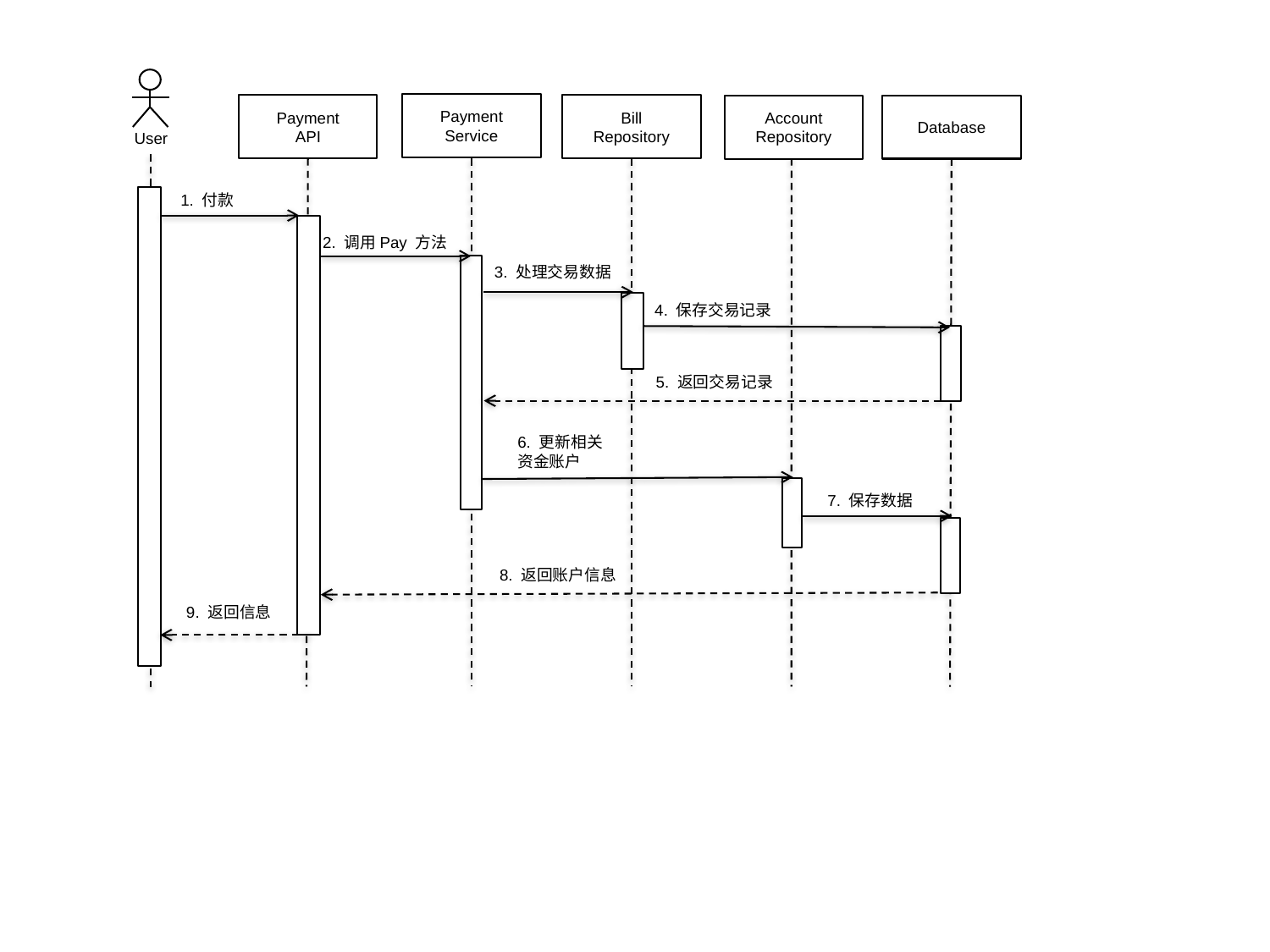

User
Payment
Service
Payment
API
Bill
Repository
Database
Account
Repository
1. 付款

2. 调用Pay 方法

3. 处理交易数据

4. 保存交易记录

5. 返回交易记录
6. 更新相关资金账户

7. 保存数据

8. 返回账户信息
9. 返回信息